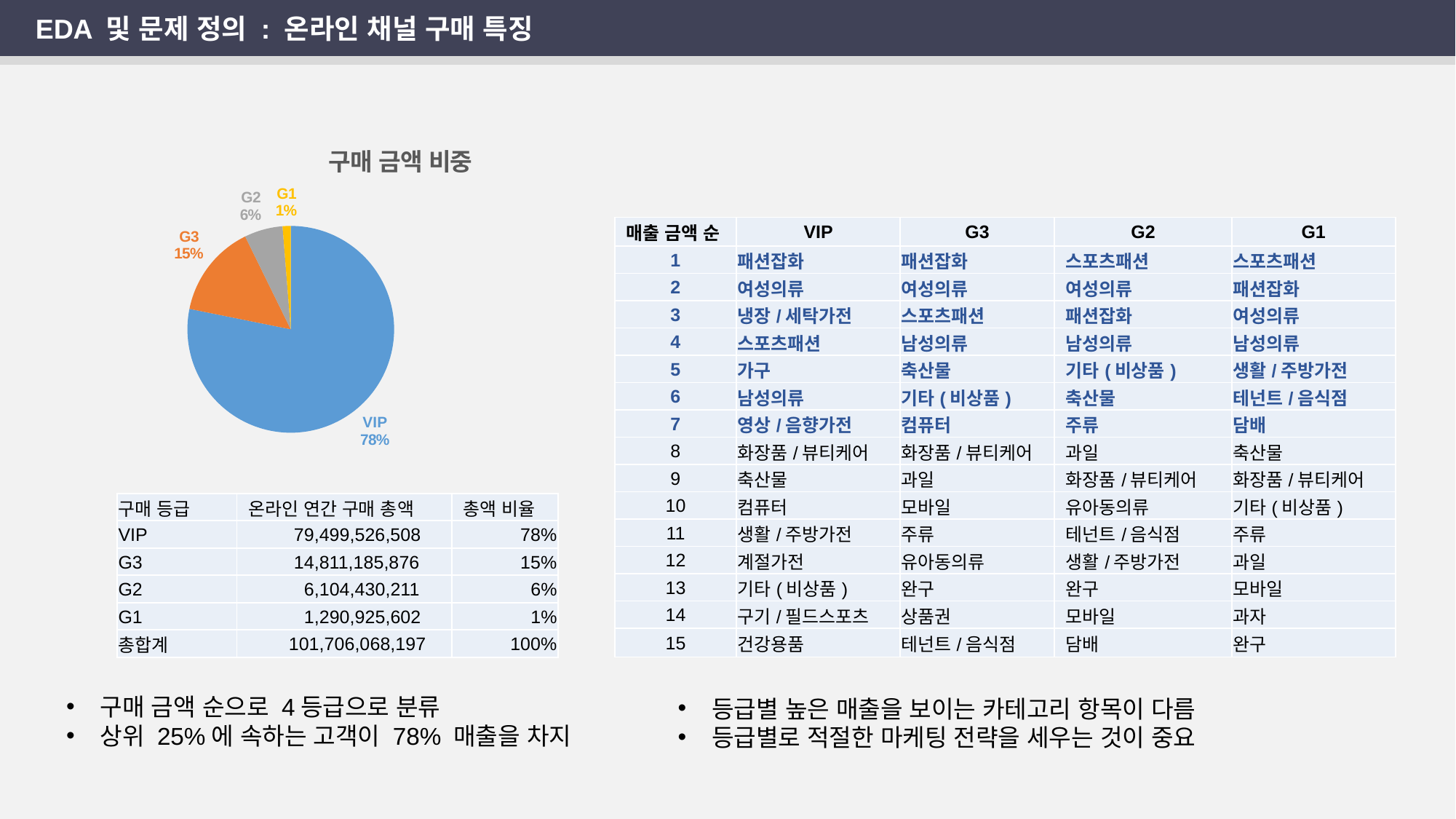

EDA 및 문제 정의 : 온라인 채널 구매 특징

### Chart: 구매 금액 비중

| Category | 요약 |
|---|---|
| VIP | 79499526508.0 |
| G3 | 14811185876.0 |
| G2 | 6104430211.0 |
| G1 | 1290925602.0 |
| 매출 금액 순 | VIP | G3 | G2 | G1 |
| --- | --- | --- | --- | --- |
| 1 | 패션잡화 | 패션잡화 | 스포츠패션 | 스포츠패션 |
| 2 | 여성의류 | 여성의류 | 여성의류 | 패션잡화 |
| 3 | 냉장/세탁가전 | 스포츠패션 | 패션잡화 | 여성의류 |
| 4 | 스포츠패션 | 남성의류 | 남성의류 | 남성의류 |
| 5 | 가구 | 축산물 | 기타(비상품) | 생활/주방가전 |
| 6 | 남성의류 | 기타(비상품) | 축산물 | 테넌트/음식점 |
| 7 | 영상/음향가전 | 컴퓨터 | 주류 | 담배 |
| 8 | 화장품/뷰티케어 | 화장품/뷰티케어 | 과일 | 축산물 |
| 9 | 축산물 | 과일 | 화장품/뷰티케어 | 화장품/뷰티케어 |
| 10 | 컴퓨터 | 모바일 | 유아동의류 | 기타(비상품) |
| 11 | 생활/주방가전 | 주류 | 테넌트/음식점 | 주류 |
| 12 | 계절가전 | 유아동의류 | 생활/주방가전 | 과일 |
| 13 | 기타(비상품) | 완구 | 완구 | 모바일 |
| 14 | 구기/필드스포츠 | 상품권 | 모바일 | 과자 |
| 15 | 건강용품 | 테넌트/음식점 | 담배 | 완구 |
| 구매 등급 | 온라인 연간 구매 총액 | 총액 비율 |
| --- | --- | --- |
| VIP | 79,499,526,508 | 78% |
| G3 | 14,811,185,876 | 15% |
| G2 | 6,104,430,211 | 6% |
| G1 | 1,290,925,602 | 1% |
| 총합계 | 101,706,068,197 | 100% |
구매 금액 순으로 4등급으로 분류
상위 25%에 속하는 고객이 78% 매출을 차지
등급별 높은 매출을 보이는 카테고리 항목이 다름
등급별로 적절한 마케팅 전략을 세우는 것이 중요